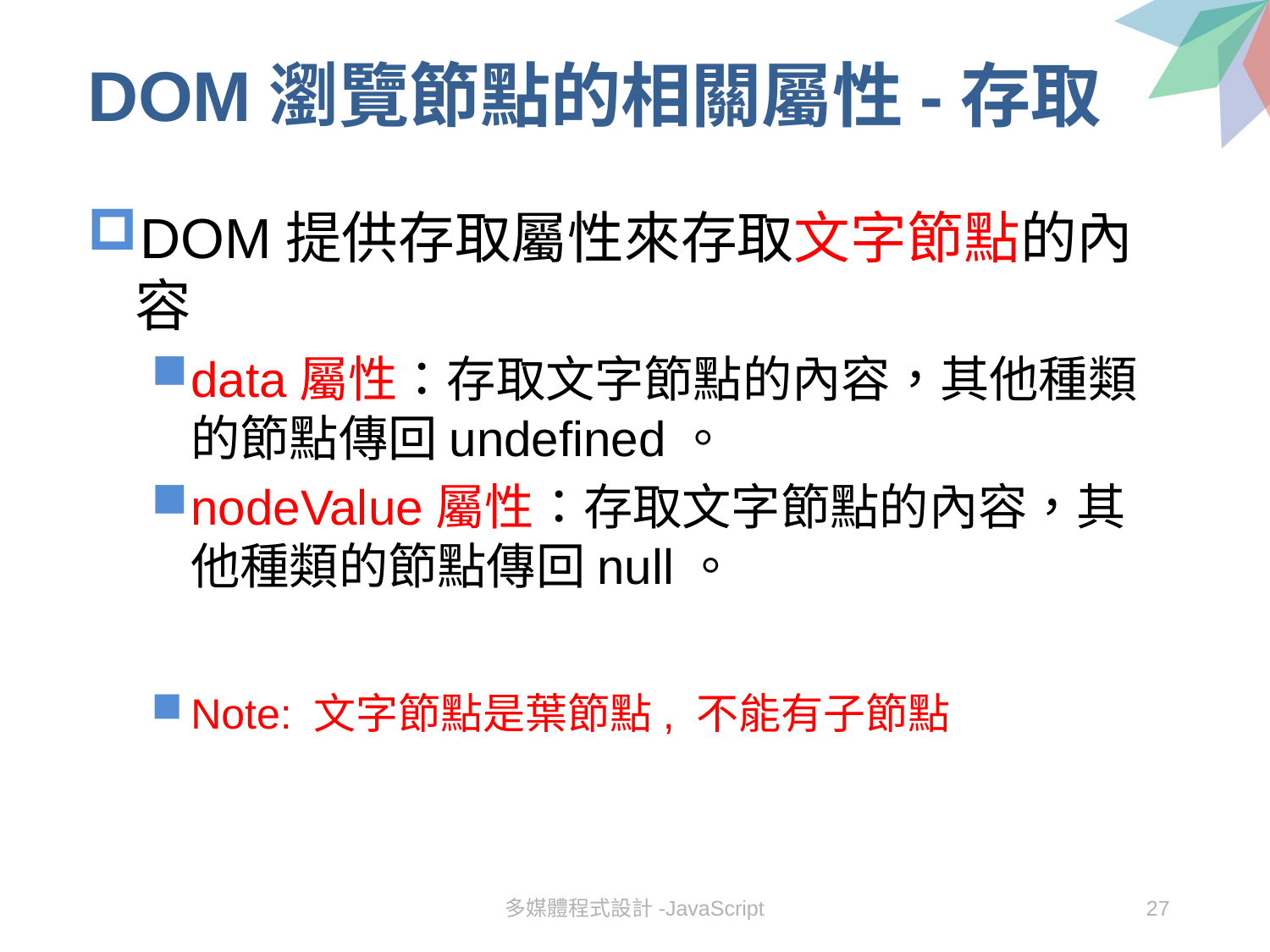

# DOM瀏覽節點的相關屬性-存取
DOM提供存取屬性來存取文字節點的內容
data屬性：存取文字節點的內容，其他種類的節點傳回undefined。
nodeValue屬性：存取文字節點的內容，其他種類的節點傳回null。

Note: 文字節點是葉節點, 不能有子節點

多媒體程式設計-JavaScript
27